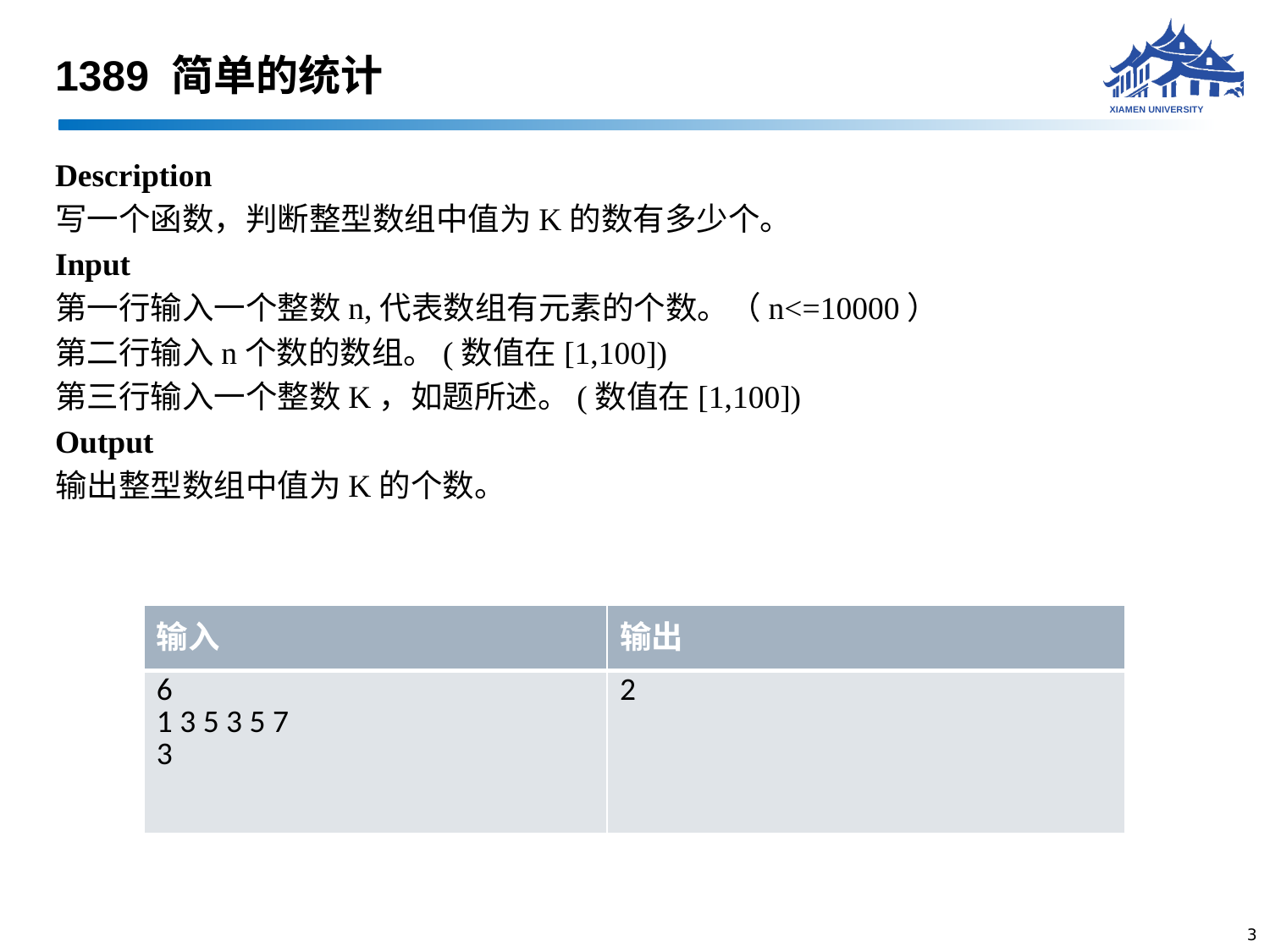

# 1389 简单的统计
Description
写一个函数，判断整型数组中值为K的数有多少个。
Input
第一行输入一个整数n,代表数组有元素的个数。（n<=10000）
第二行输入n个数的数组。(数值在[1,100])
第三行输入一个整数K，如题所述。(数值在[1,100])
Output
输出整型数组中值为K的个数。
| 输入 | 输出 |
| --- | --- |
| 6 1 3 5 3 5 7 3 | 2 |
3